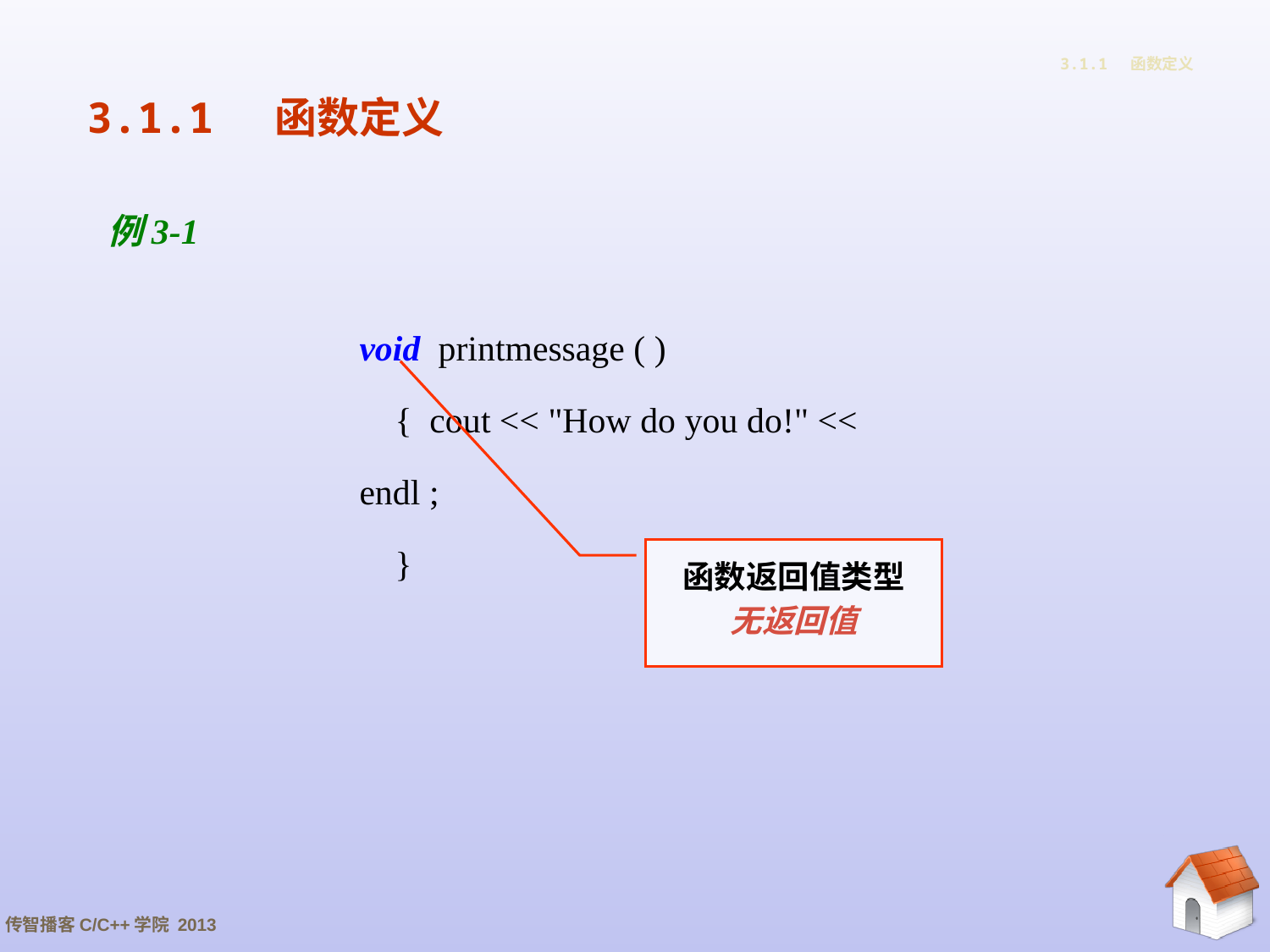

# 3.1.1  函数定义
3.1.1  函数定义
例3-1
void  printmessage ( )
    {  cout << "How do you do!" << endl ;
    }
函数返回值类型
无返回值